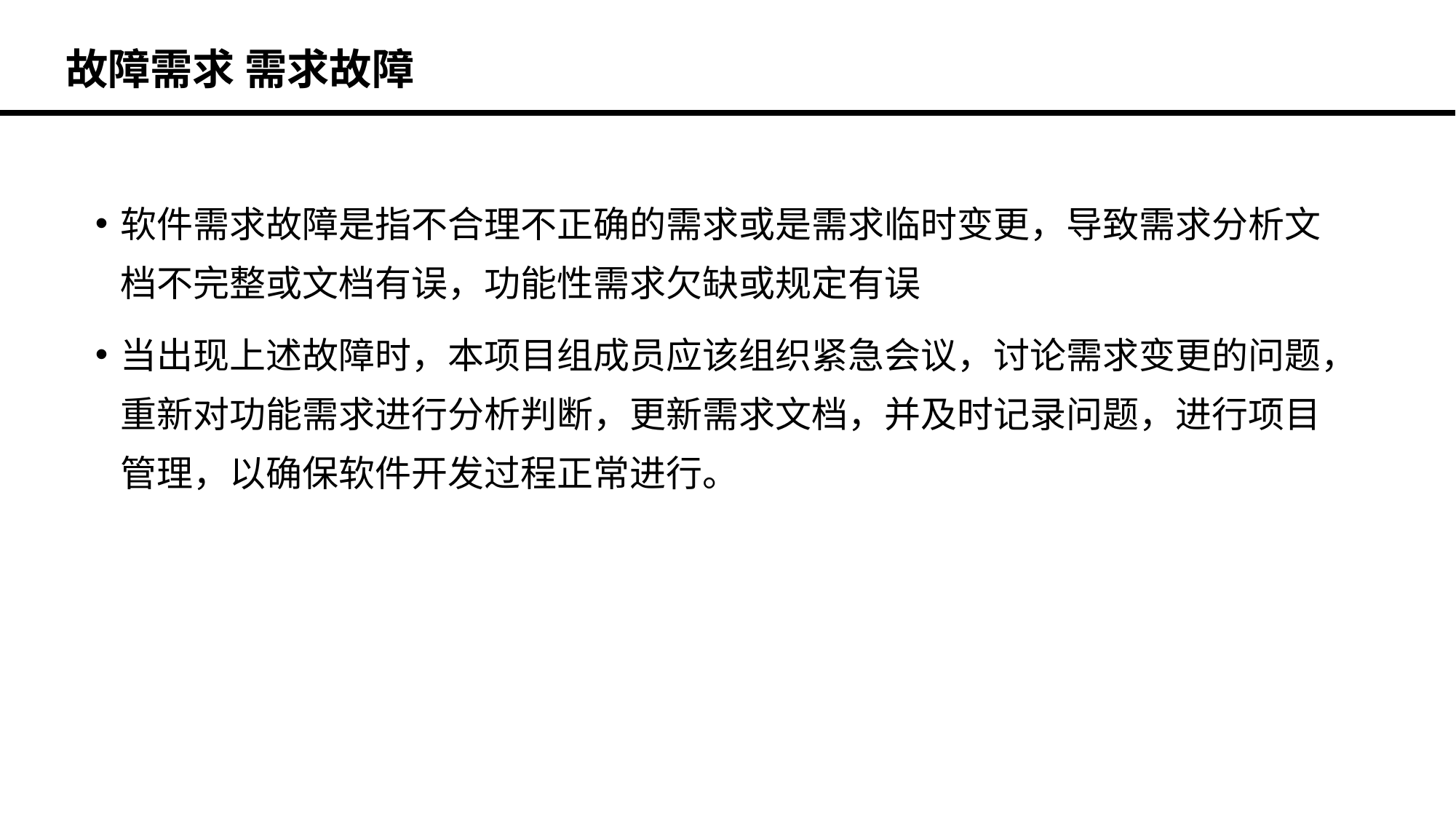

故障需求 需求故障
软件需求故障是指不合理不正确的需求或是需求临时变更，导致需求分析文档不完整或文档有误，功能性需求欠缺或规定有误
当出现上述故障时，本项目组成员应该组织紧急会议，讨论需求变更的问题，重新对功能需求进行分析判断，更新需求文档，并及时记录问题，进行项目管理，以确保软件开发过程正常进行。